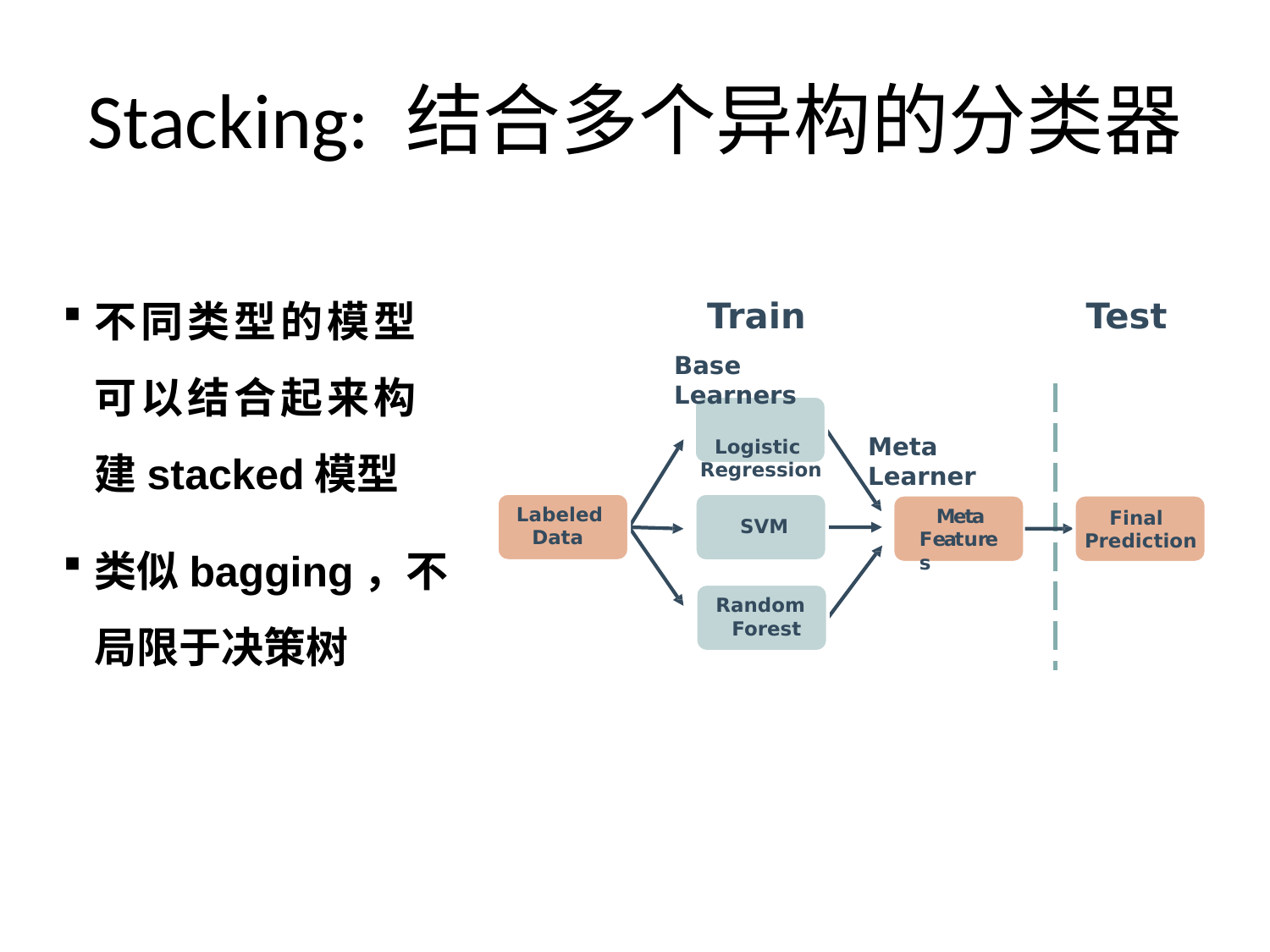

# Stacking: 结合多个异构的分类器
不同类型的模型可以结合起来构建stacked模型
类似bagging，不局限于决策树
Train
Base Learners
Logistic  Regression
Test

Meta Learner

Labeled  Data
Meta  Features
Final  Prediction
SVM

Random  Forest